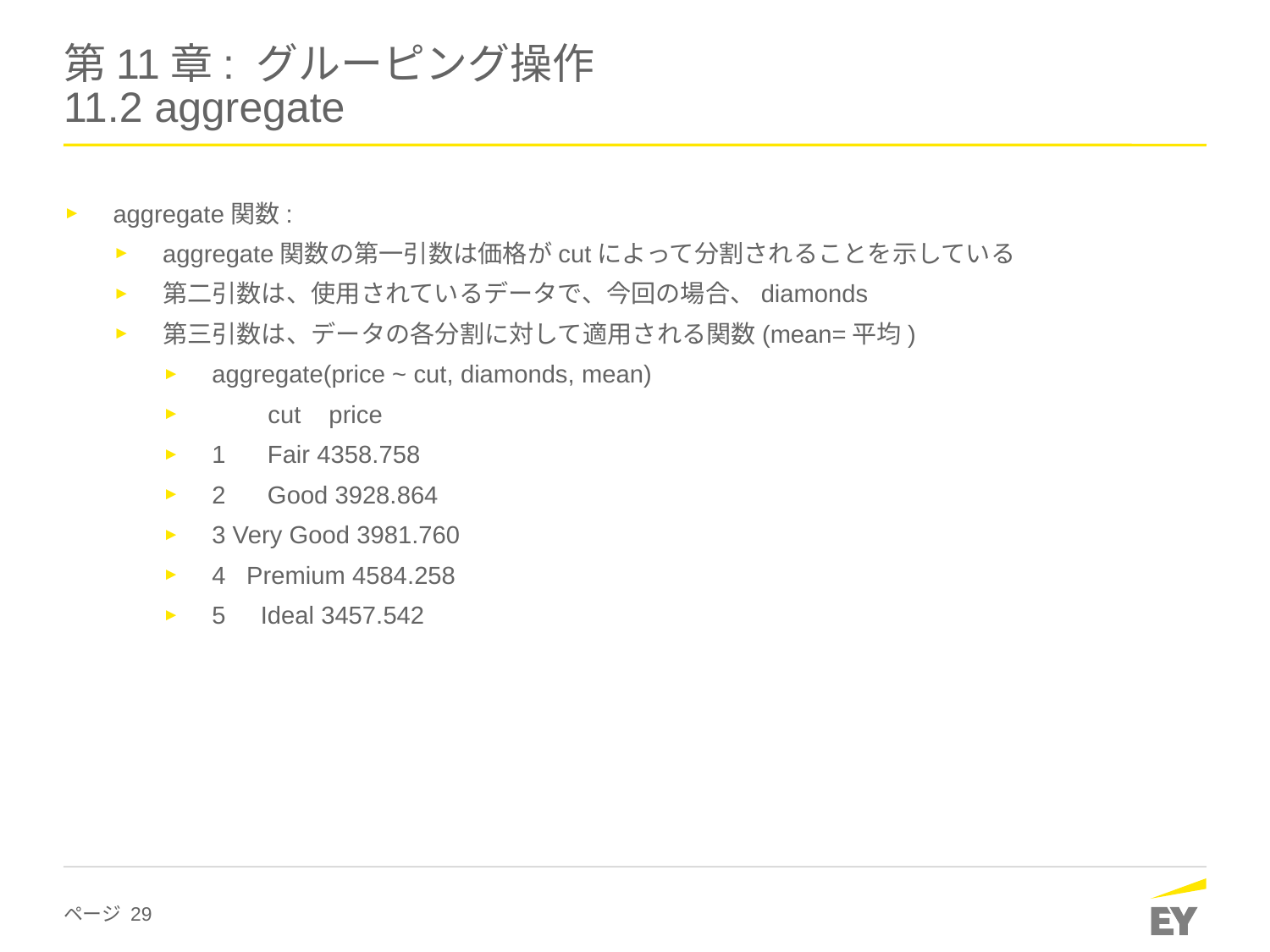

# 第11章: グルーピング操作 11.2 aggregate
aggregate関数:
aggregate関数の第一引数は価格がcutによって分割されることを示している
第二引数は、使用されているデータで、今回の場合、diamonds
第三引数は、データの各分割に対して適用される関数(mean=平均)
aggregate(price ~ cut, diamonds, mean)
        cut    price
1      Fair 4358.758
2      Good 3928.864
3 Very Good 3981.760
4   Premium 4584.258
5     Ideal 3457.542